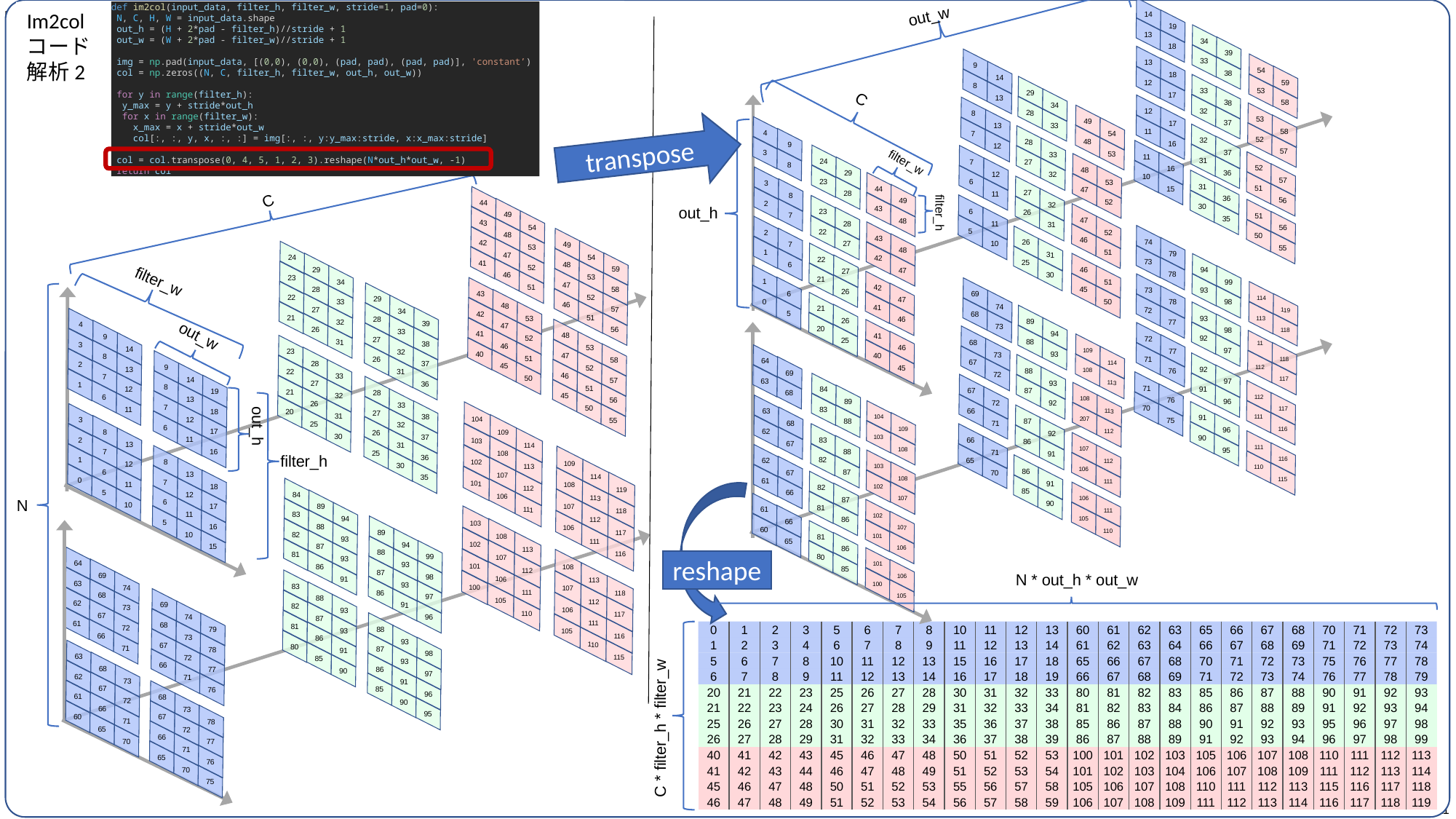

out_w
def im2col(input_data, filter_h, filter_w, stride=1, pad=0):
 N, C, H, W = input_data.shape
 out_h = (H + 2*pad - filter_h)//stride + 1
 out_w = (W + 2*pad - filter_w)//stride + 1
 img = np.pad(input_data, [(0,0), (0,0), (pad, pad), (pad, pad)], 'constant’)
 col = np.zeros((N, C, filter_h, filter_w, out_h, out_w))
 for y in range(filter_h):
  y_max = y + stride*out_h
  for x in range(filter_w):
    x_max = x + stride*out_w
    col[:, :, y, x, :, :] = img[:, :, y:y_max:stride, x:x_max:stride]
 col = col.transpose(0, 4, 5, 1, 2, 3).reshape(N*out_h*out_w, -1)
 return col
Im2colコード解析2
13
14
18
19
# Im2colコード解析2

33
34
38
39
12
13
17
18
8
9
13
14
53
54
58
59
32
33
37
38
28
29
33
34
C
11
12
16
17
7
8
12
13
52
53
57
58
48
49
53
54

transpose
3
4
8
9
31
32
36
37
27
28
32
33
10
11
15
16

filter_w
23
24
28
29
6
7
11
12

51
52
56
57
47
48
52
53
2
3
7
8
30
31
35
36
43
44
48
49
26
27
31
32
C

out_h
filter_h
5
6
10
11
22
23
27
28
41
42
43
44
46
47
48
49
51
52
53
54
50
51
55
56
46
47
51
52

1
2
6
7
42
43
47
48
73
74
78
79
25
26
30
31

46
47
48
49
51
52
53
54
56
57
58
59
21
22
26
27
21
22
23
24
26
27
28
29
31
32
33
34
45
46
50
51
93
94
98
99
filter_w
 out_w
out_h
filter_h
0
1
5
6
41
42
46
47
72
73
77
78

68
69
73
74
113
114
118
119
40
41
42
43
45
46
47
48
50
51
52
53
20
21
25
26
26
27
28
29
31
32
33
34
36
37
38
39
92
93
97
98
88
89
93
94

1
2
3
4
6
7
8
9
11
12
13
14
40
41
45
46
71
72
76
77
67
68
72
73
45
46
47
48
50
51
52
53
55
56
57
58
112
11

117
118
108
109
113
114
63
64
68
69
20
21
22
23
25
26
27
28
30
31
32
33
91
92
96
97
87
88
92
93
6
7
8
9
11
12
13
14
16
17
18
19
70
71
75
76
83
84
88
89
66
67
71
72
111
112
116
117

207
108
112
113

25
26
27
28
30
31
32
33
35
36
37
38
62
63
67
68
103
104
108
109
90
91
95
96
86
87
91
92
101
102
103
104
106
107
108
109
111
112
113
114
0
1
2
3
5
6
7
8
10
11
12
13
82
83
87
88
65
66
70
71
110
111
115
116
106
107
111
112
61
62
66
67
102
103
107
108
85
86
90
91
5
6
7
8
10
11
12
13
15
16
17
18
106
107
108
109
111
112
113
114
116
117
118
119
81
82
86
87

105
106
110
111
N
81
82
83
84
86
87
88
89
91
93
93
94
60
61
65
66
101
102
106
107
100
101
102
103
105
106
107
108
110
111
112
113
80
81
85
86
86
87
88
89
91
93
93
94
96
97
98
99
reshape
100
101
105
106
N * out_h * out_w
61
62
63
64
66
67
68
69
71
72
73
74
105
106
107
108
110
111
112
113
115
116
117
118
80
81
82
83
85
86
87
88
90
91
93
93
66
67
68
69
71
72
73
74
76
77
78
79

| 0 | 1 | 2 | 3 | 5 | 6 | 7 | 8 | 10 | 11 | 12 | 13 | 60 | 61 | 62 | 63 | 65 | 66 | 67 | 68 | 70 | 71 | 72 | 73 |
| --- | --- | --- | --- | --- | --- | --- | --- | --- | --- | --- | --- | --- | --- | --- | --- | --- | --- | --- | --- | --- | --- | --- | --- |
| 1 | 2 | 3 | 4 | 6 | 7 | 8 | 9 | 11 | 12 | 13 | 14 | 61 | 62 | 63 | 64 | 66 | 67 | 68 | 69 | 71 | 72 | 73 | 74 |
| 5 | 6 | 7 | 8 | 10 | 11 | 12 | 13 | 15 | 16 | 17 | 18 | 65 | 66 | 67 | 68 | 70 | 71 | 72 | 73 | 75 | 76 | 77 | 78 |
| 6 | 7 | 8 | 9 | 11 | 12 | 13 | 14 | 16 | 17 | 18 | 19 | 66 | 67 | 68 | 69 | 71 | 72 | 73 | 74 | 76 | 77 | 78 | 79 |
| 20 | 21 | 22 | 23 | 25 | 26 | 27 | 28 | 30 | 31 | 32 | 33 | 80 | 81 | 82 | 83 | 85 | 86 | 87 | 88 | 90 | 91 | 92 | 93 |
| 21 | 22 | 23 | 24 | 26 | 27 | 28 | 29 | 31 | 32 | 33 | 34 | 81 | 82 | 83 | 84 | 86 | 87 | 88 | 89 | 91 | 92 | 93 | 94 |
| 25 | 26 | 27 | 28 | 30 | 31 | 32 | 33 | 35 | 36 | 37 | 38 | 85 | 86 | 87 | 88 | 90 | 91 | 92 | 93 | 95 | 96 | 97 | 98 |
| 26 | 27 | 28 | 29 | 31 | 32 | 33 | 34 | 36 | 37 | 38 | 39 | 86 | 87 | 88 | 89 | 91 | 92 | 93 | 94 | 96 | 97 | 98 | 99 |
| 40 | 41 | 42 | 43 | 45 | 46 | 47 | 48 | 50 | 51 | 52 | 53 | 100 | 101 | 102 | 103 | 105 | 106 | 107 | 108 | 110 | 111 | 112 | 113 |
| 41 | 42 | 43 | 44 | 46 | 47 | 48 | 49 | 51 | 52 | 53 | 54 | 101 | 102 | 103 | 104 | 106 | 107 | 108 | 109 | 111 | 112 | 113 | 114 |
| 45 | 46 | 47 | 48 | 50 | 51 | 52 | 53 | 55 | 56 | 57 | 58 | 105 | 106 | 107 | 108 | 110 | 111 | 112 | 113 | 115 | 116 | 117 | 118 |
| 46 | 47 | 48 | 49 | 51 | 52 | 53 | 54 | 56 | 57 | 58 | 59 | 106 | 107 | 108 | 109 | 111 | 112 | 113 | 114 | 116 | 117 | 118 | 119 |
85
86
87
88
90
91
93
93
95
96
97
98
60
61
62
63
65
66
67
68
70
71
72
73
C * filter_h * filter_w
65
66
67
68
70
71
72
73
75
76
77
78